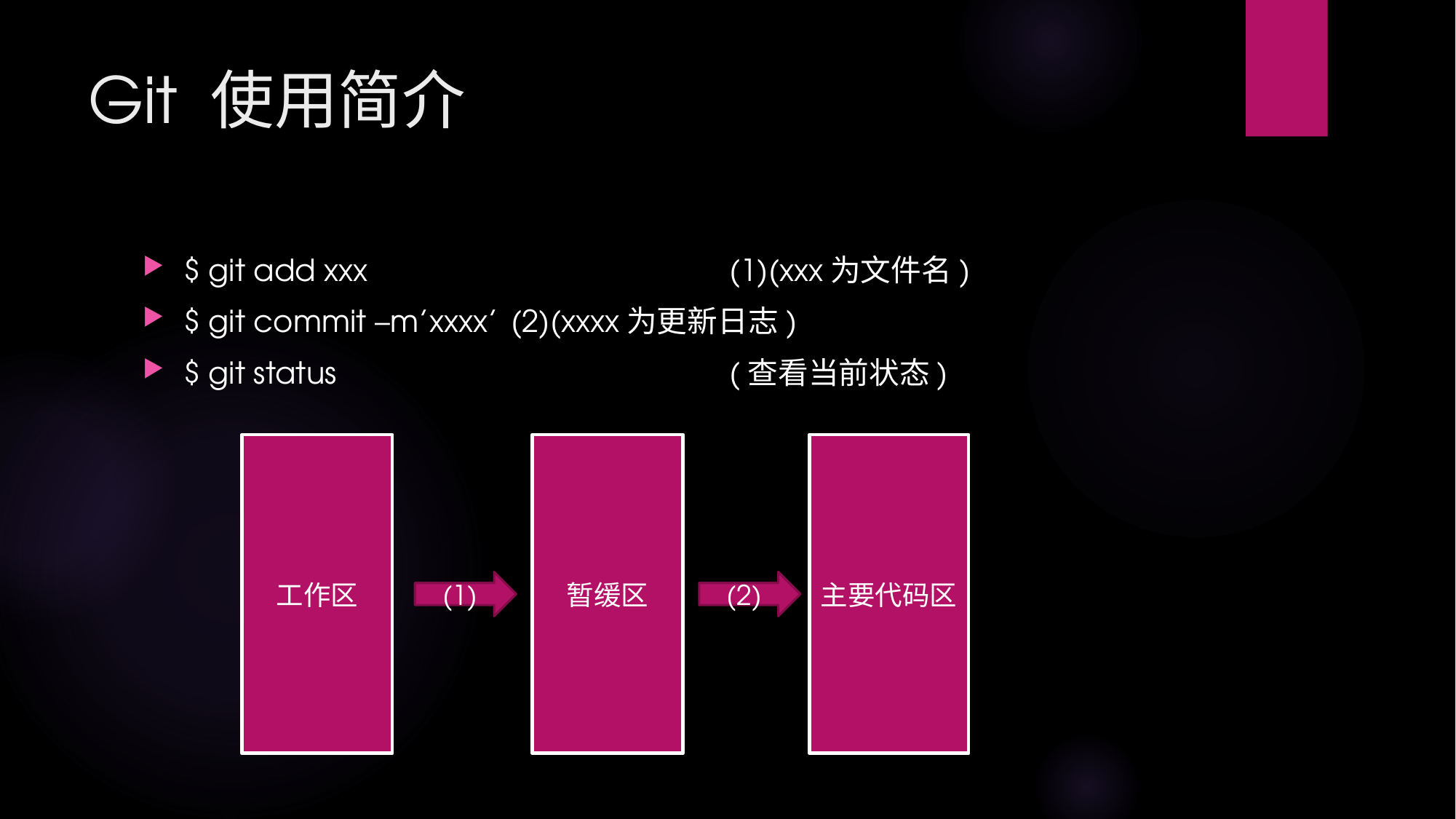

# Git 使用简介
$ git add xxx				(1)(xxx为文件名)
$ git commit –m’xxxx’	(2)(xxxx为更新日志)
$ git status				(查看当前状态)

暂缓区
主要代码区
工作区
(1)
(2)